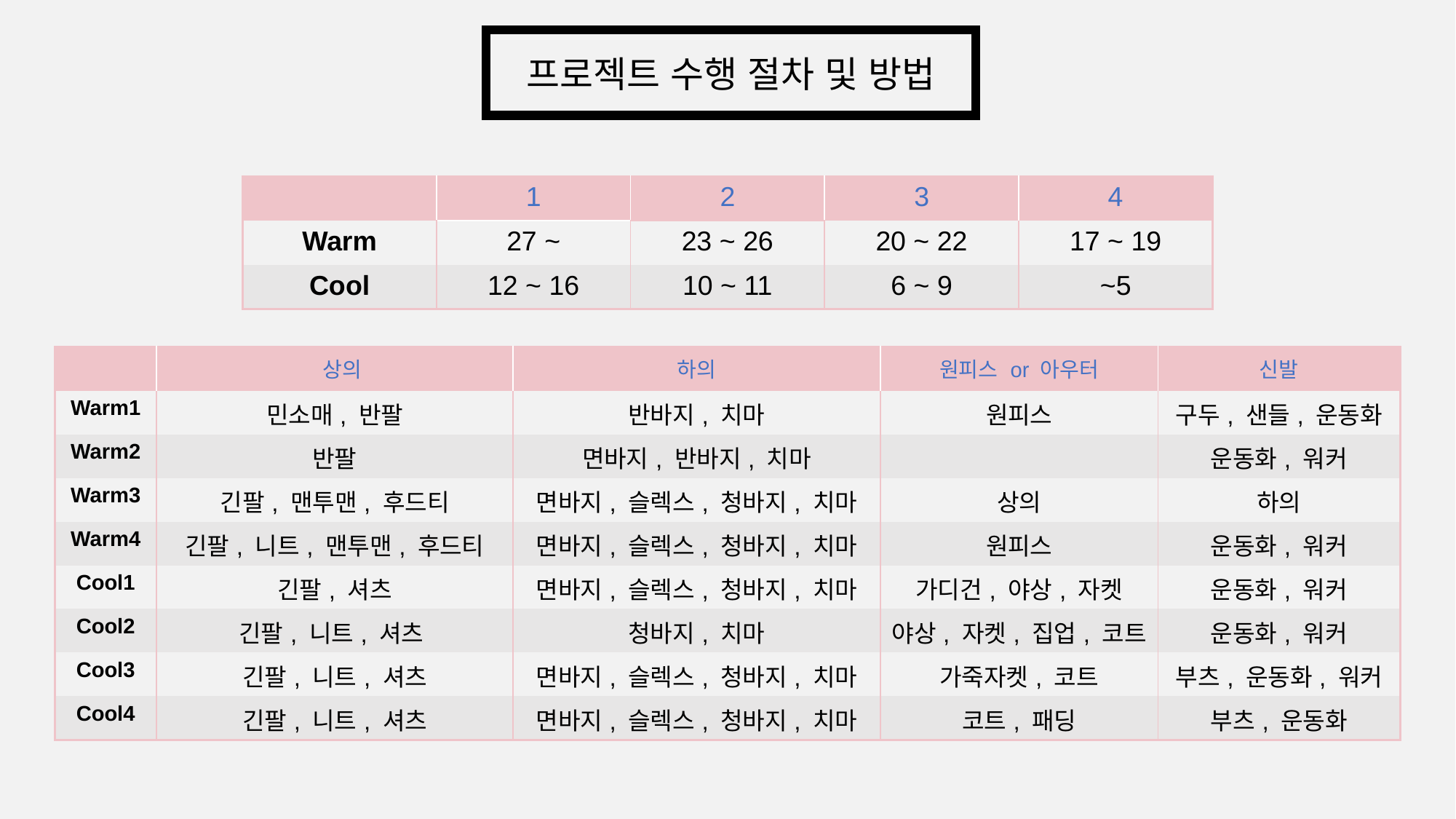

프로젝트 수행 절차 및 방법
|  | 1 | 2 | 3 | 4 |
| --- | --- | --- | --- | --- |
| Warm | 27 ~ | 23 ~ 26 | 20 ~ 22 | 17 ~ 19 |
| Cool | 12 ~ 16 | 10 ~ 11 | 6 ~ 9 | ~5 |
|  | 상의 | 하의 | 원피스 or 아우터 | 신발 |
| --- | --- | --- | --- | --- |
| Warm1 | 민소매, 반팔 | 반바지, 치마 | 원피스 | 구두, 샌들, 운동화 |
| Warm2 | 반팔 | 면바지, 반바지, 치마 |  | 운동화, 워커 |
| Warm3 | 긴팔, 맨투맨, 후드티 | 면바지, 슬렉스, 청바지, 치마 | 상의 | 하의 |
| Warm4 | 긴팔, 니트, 맨투맨, 후드티 | 면바지, 슬렉스, 청바지, 치마 | 원피스 | 운동화, 워커 |
| Cool1 | 긴팔, 셔츠 | 면바지, 슬렉스, 청바지, 치마 | 가디건, 야상, 자켓 | 운동화, 워커 |
| Cool2 | 긴팔, 니트, 셔츠 | 청바지, 치마 | 야상, 자켓, 집업, 코트 | 운동화, 워커 |
| Cool3 | 긴팔, 니트, 셔츠 | 면바지, 슬렉스, 청바지, 치마 | 가죽자켓, 코트 | 부츠, 운동화, 워커 |
| Cool4 | 긴팔, 니트, 셔츠 | 면바지, 슬렉스, 청바지, 치마 | 코트, 패딩 | 부츠, 운동화 |